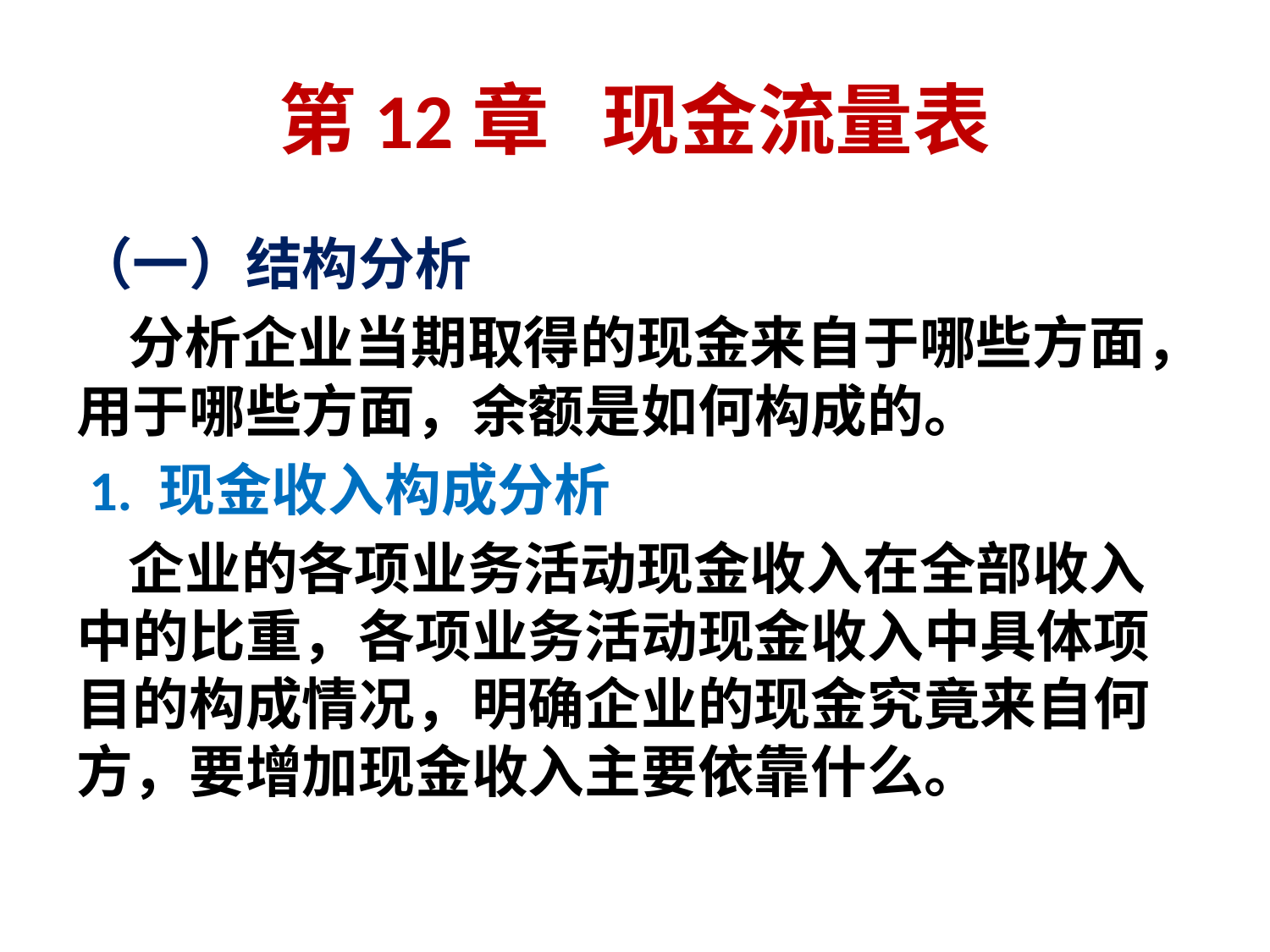

# 第12章   现金流量表
（一）结构分析
   分析企业当期取得的现金来自于哪些方面，用于哪些方面，余额是如何构成的。
 1. 现金收入构成分析
   企业的各项业务活动现金收入在全部收入中的比重，各项业务活动现金收入中具体项目的构成情况，明确企业的现金究竟来自何方，要增加现金收入主要依靠什么。